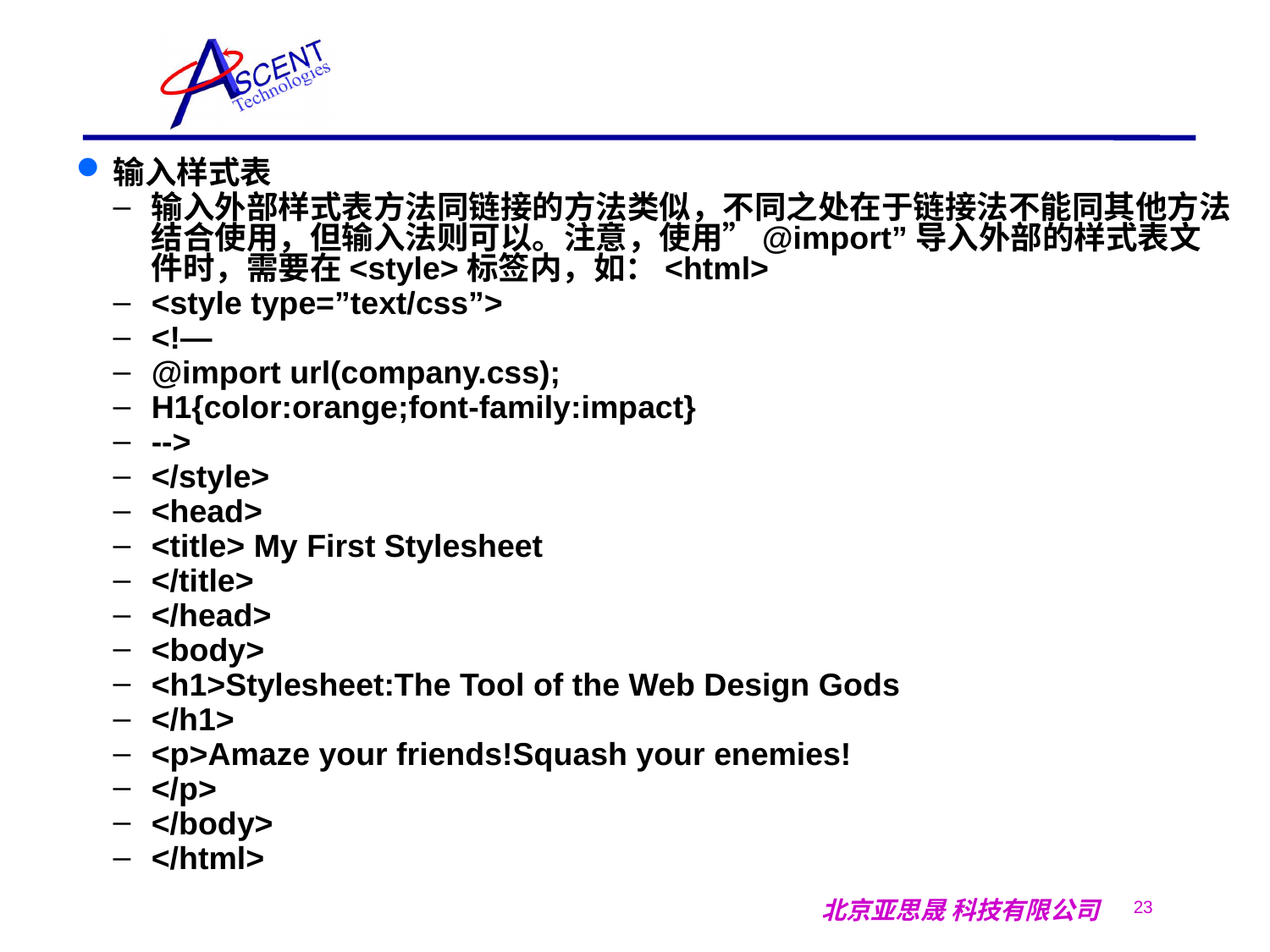

输入样式表
输入外部样式表方法同链接的方法类似，不同之处在于链接法不能同其他方法结合使用，但输入法则可以。注意，使用”@import”导入外部的样式表文件时，需要在<style>标签内，如：<html>
<style type=”text/css”>
<!—
@import url(company.css);
H1{color:orange;font-family:impact}
-->
</style>
<head>
<title> My First Stylesheet
</title>
</head>
<body>
<h1>Stylesheet:The Tool of the Web Design Gods
</h1>
<p>Amaze your friends!Squash your enemies!
</p>
</body>
</html>